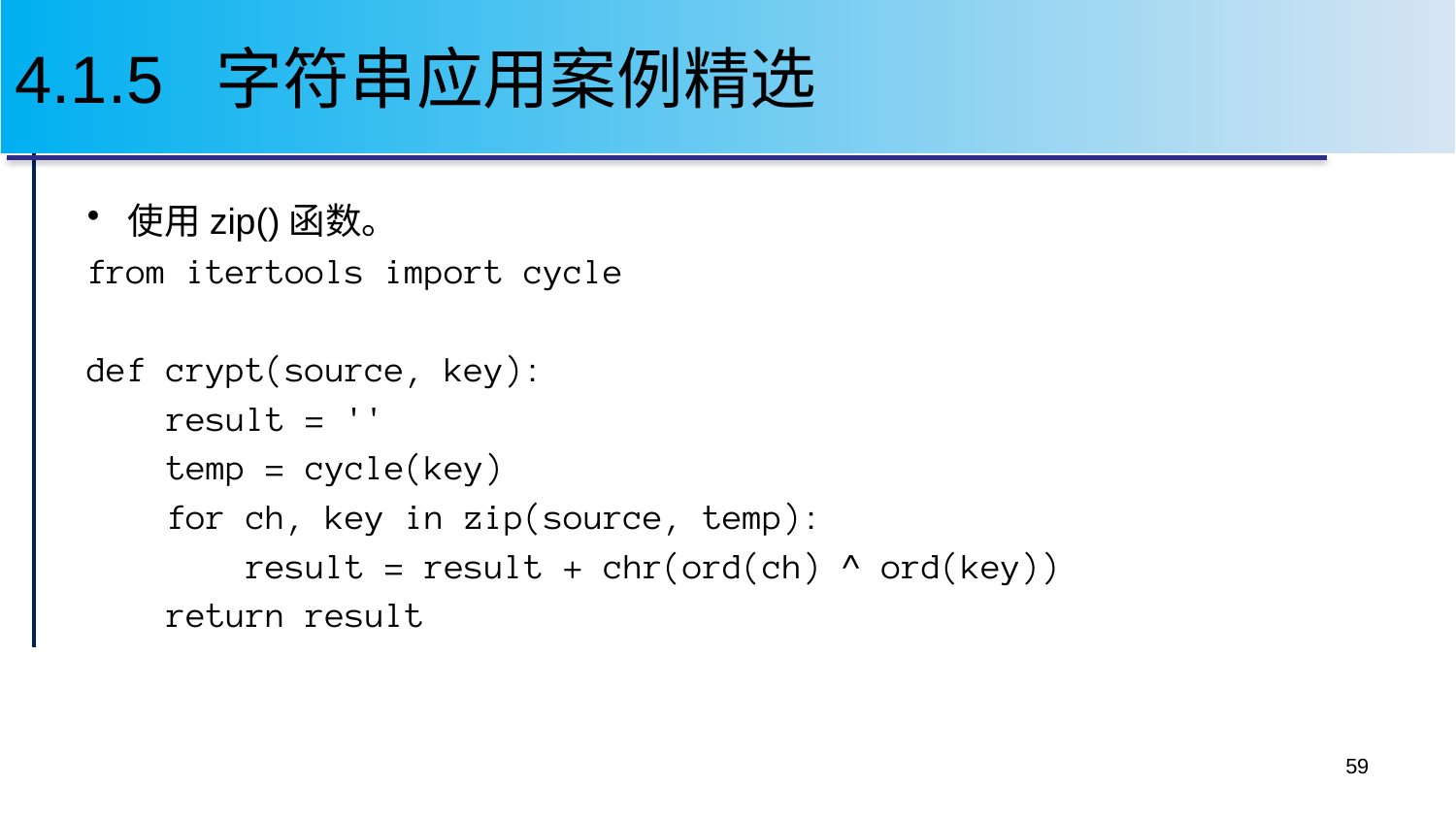

# 4.1.5  字符串应用案例精选
使用zip()函数。
from itertools import cycle

def crypt(source, key):
    result = ''
    temp = cycle(key)
    for ch, key in zip(source, temp):
        result = result + chr(ord(ch) ^ ord(key))
    return result
59